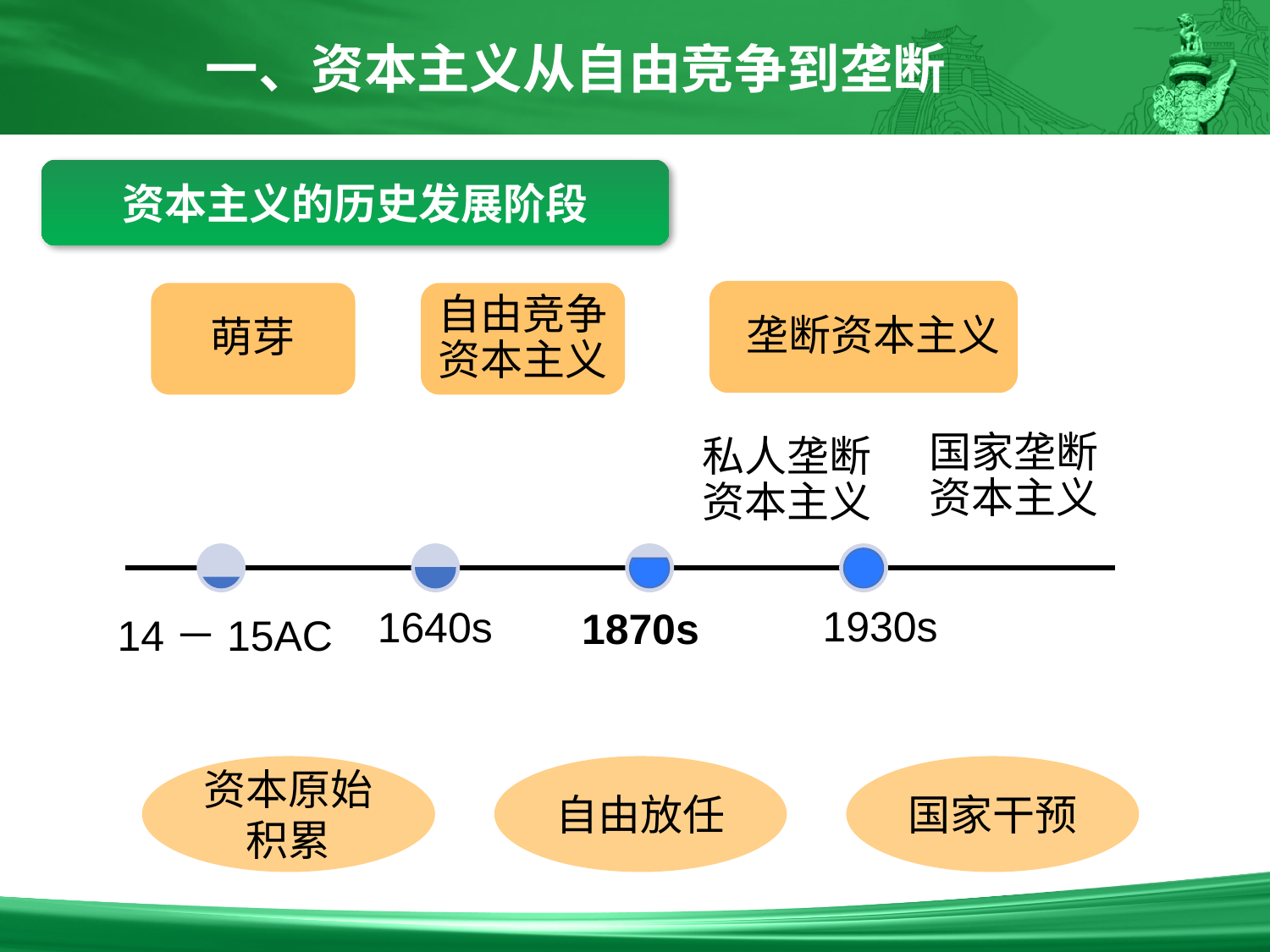

一、资本主义从自由竞争到垄断
资本主义的历史发展阶段
 垄断资本主义
萌芽
自由竞争资本主义
国家垄断资本主义
私人垄断资本主义

1930s
1640s
1870s
14－15AC
资本原始积累
自由放任
国家干预